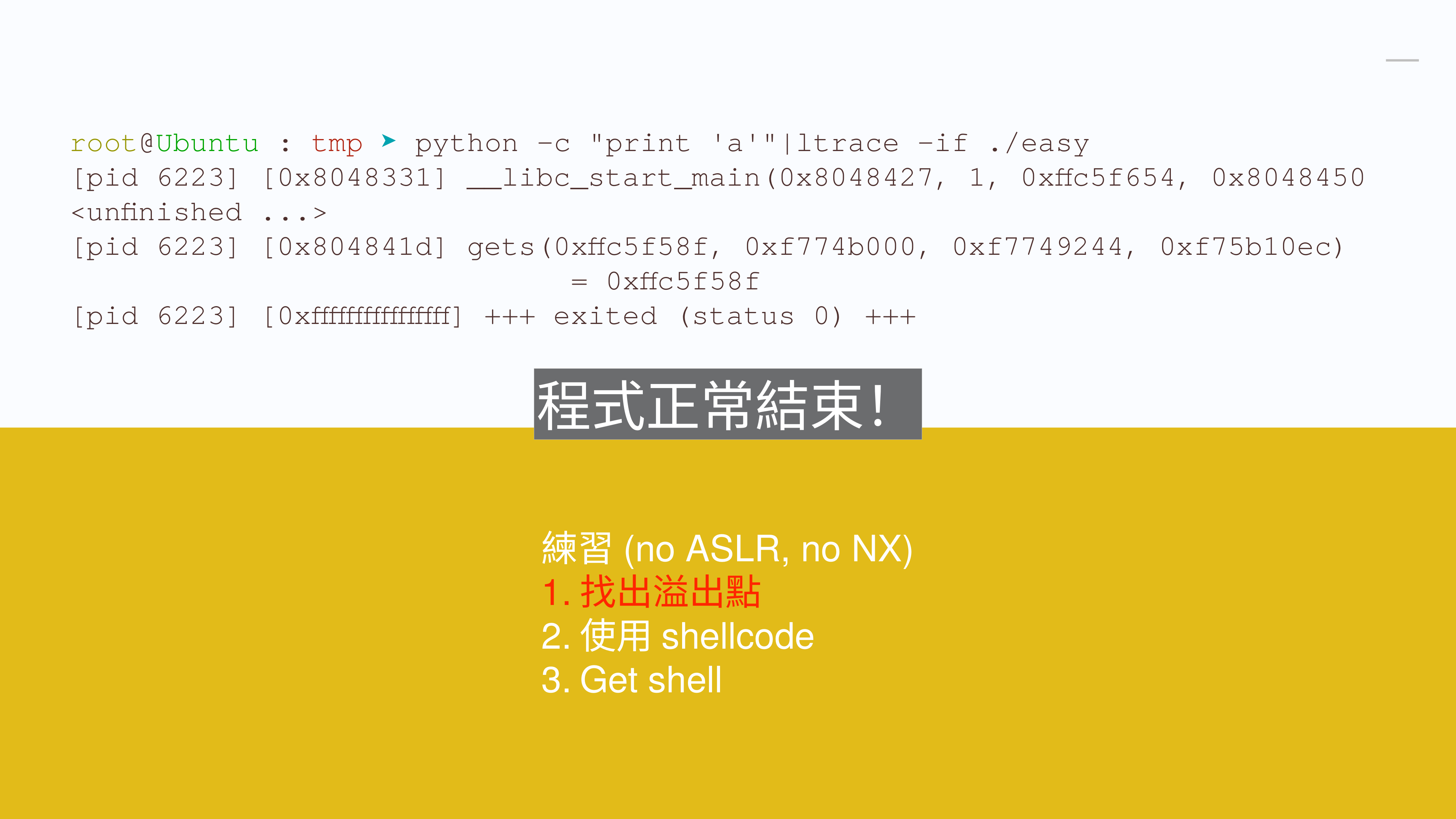

37
root@Ubuntu : tmp ➤ python -c "print 'a'"|ltrace -if ./easy
[pid 6223] [0x8048331] __libc_start_main(0x8048427, 1, 0xffc5f654, 0x8048450 <unfinished ...>
[pid 6223] [0x804841d] gets(0xffc5f58f, 0xf774b000, 0xf7749244, 0xf75b10ec)                                = 0xffc5f58f
[pid 6223] [0xffffffffffffffff] +++ exited (status 0) +++
程式正常結束！

練習(no ASLR, no NX)
找出溢出點
使用shellcode
Get shell